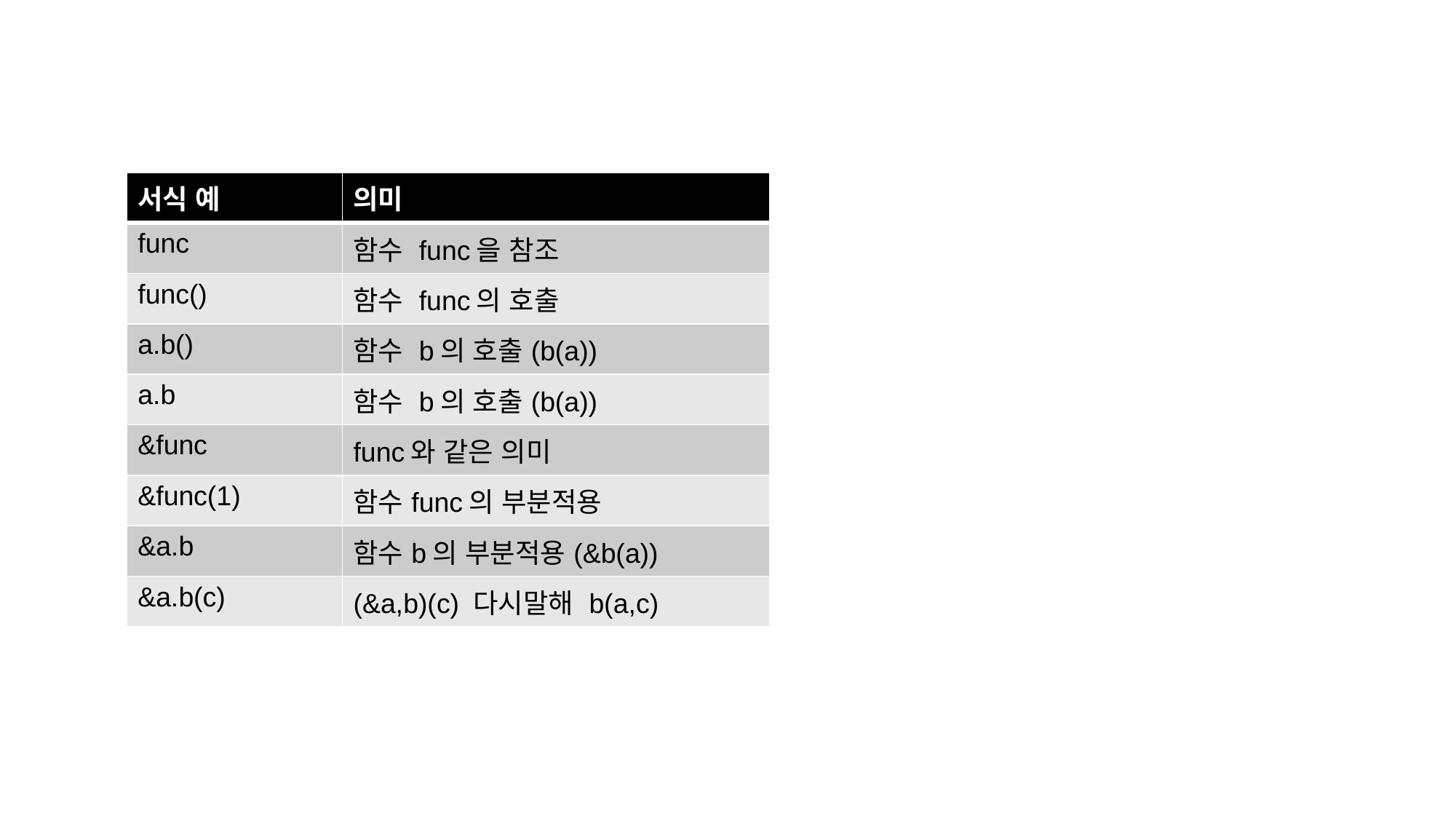

| 서식 예 | 의미 |
| --- | --- |
| func | 함수 func을 참조 |
| func() | 함수 func의 호출 |
| a.b() | 함수 b의 호출(b(a)) |
| a.b | 함수 b의 호출(b(a)) |
| &func | func와 같은 의미 |
| &func(1) | 함수func의 부분적용 |
| &a.b | 함수b의 부분적용(&b(a)) |
| &a.b(c) | (&a,b)(c) 다시말해 b(a,c) |